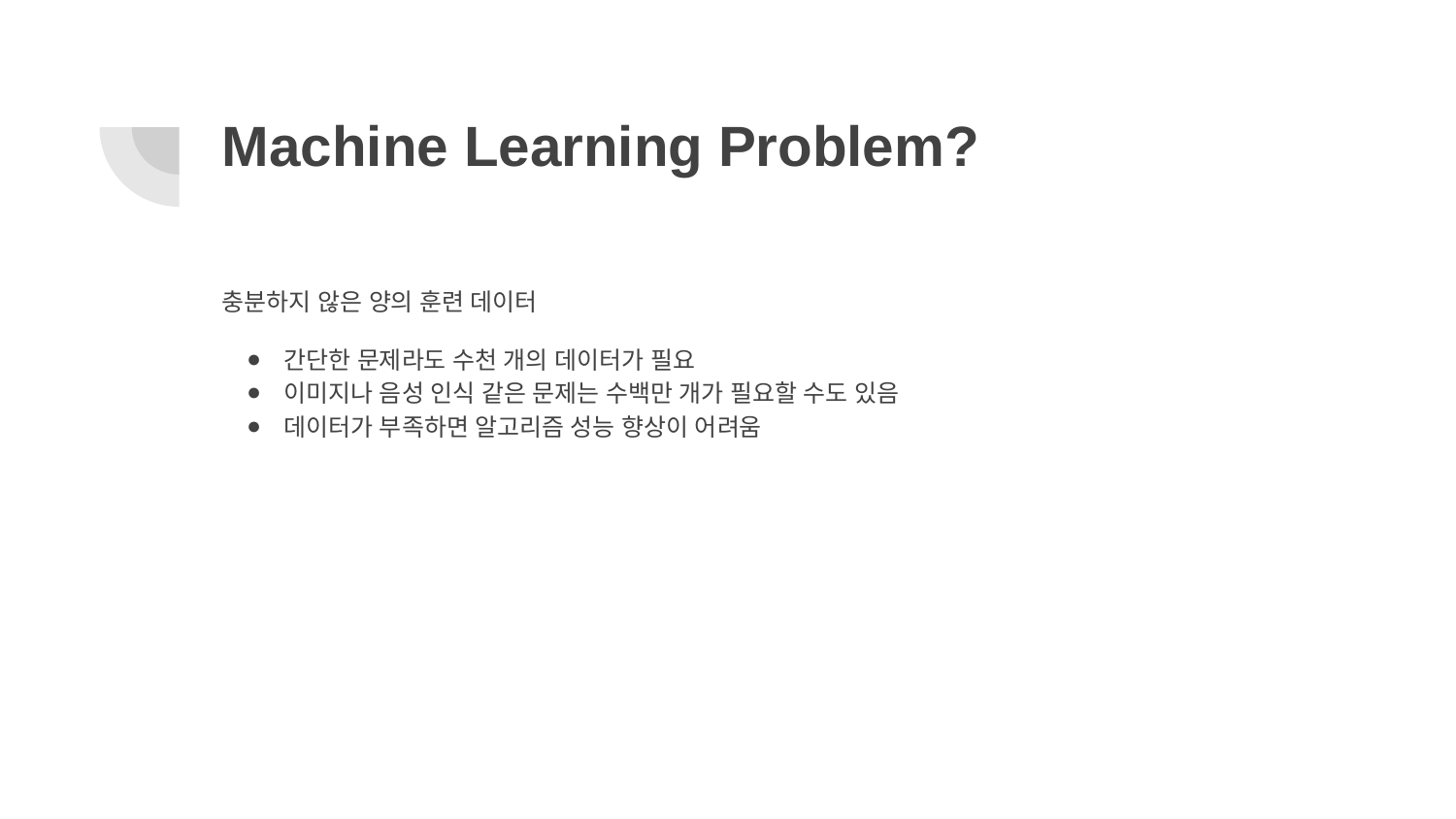

# Machine Learning Problem?
충분하지 않은 양의 훈련 데이터
간단한 문제라도 수천 개의 데이터가 필요
이미지나 음성 인식 같은 문제는 수백만 개가 필요할 수도 있음
데이터가 부족하면 알고리즘 성능 향상이 어려움